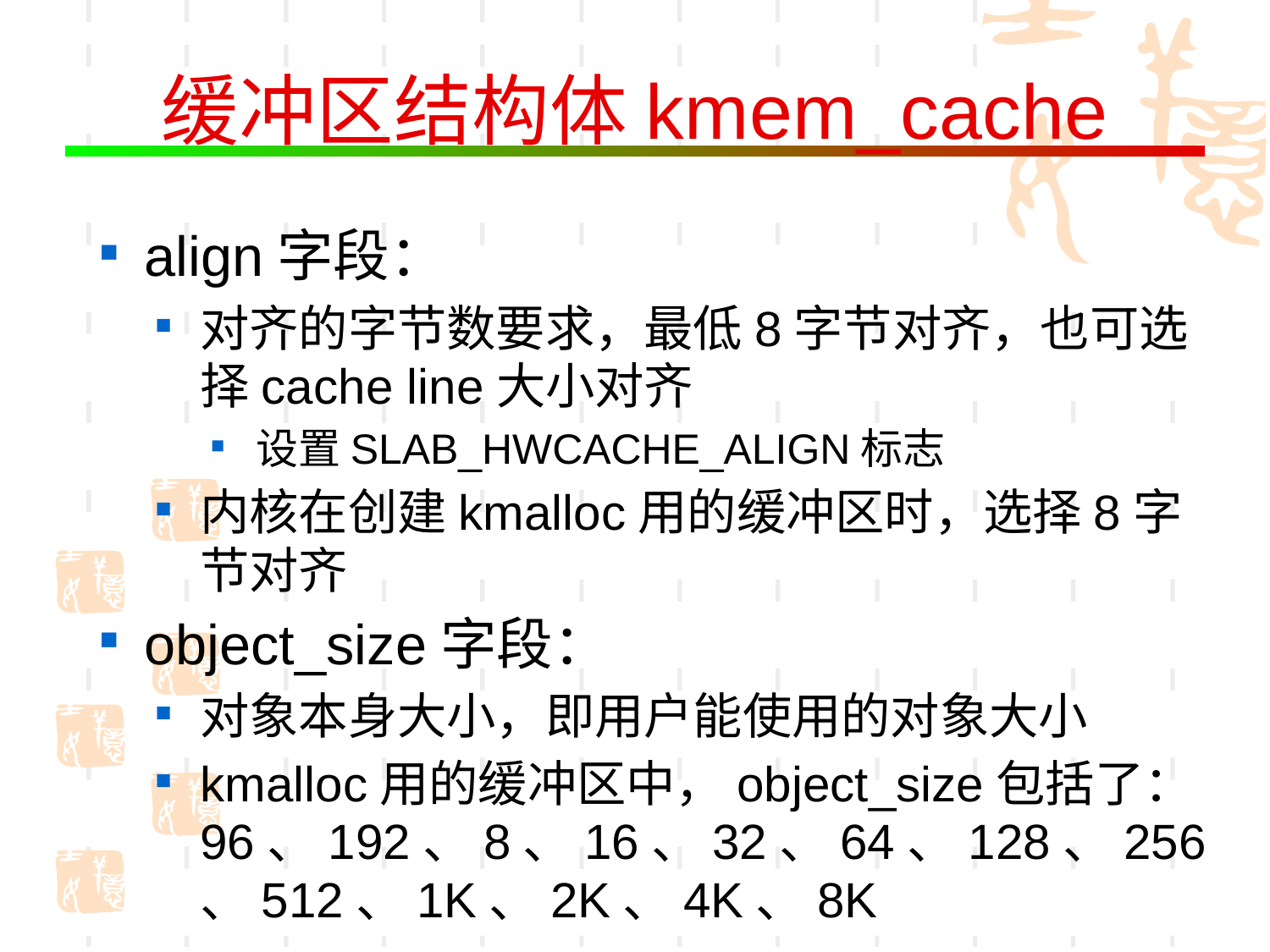

# 缓冲区结构体kmem_cache
align字段：
对齐的字节数要求，最低8字节对齐，也可选择cache line大小对齐
设置SLAB_HWCACHE_ALIGN标志
内核在创建kmalloc用的缓冲区时，选择8字节对齐
object_size字段：
对象本身大小，即用户能使用的对象大小
kmalloc用的缓冲区中，object_size包括了：96、192、8、16、32、64、128、256、512、1K、2K、4K、8K